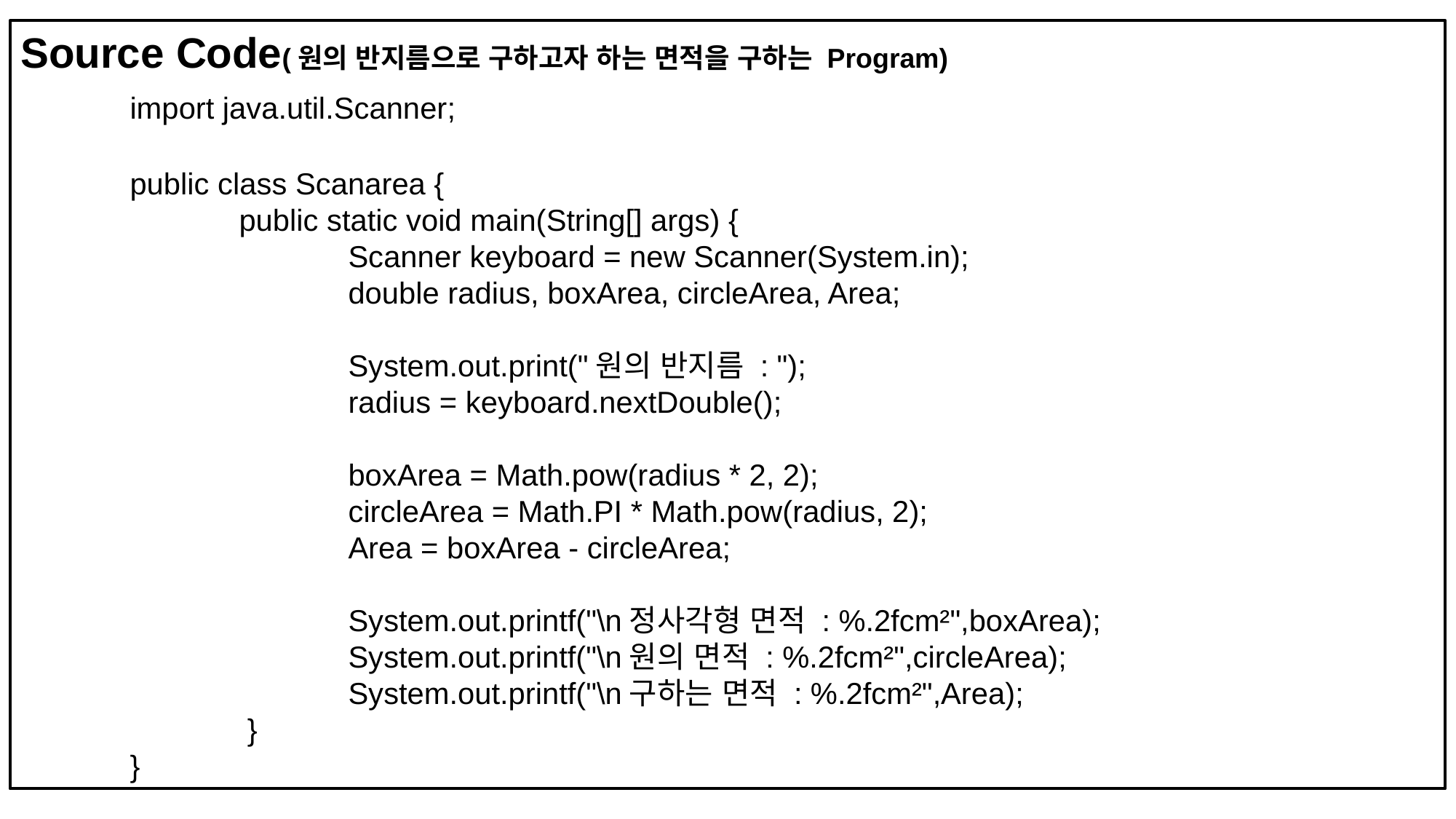

Source Code(원의 반지름으로 구하고자 하는 면적을 구하는 Program)
	import java.util.Scanner;

	public class Scanarea {
    		public static void main(String[] args) {
       			Scanner keyboard = new Scanner(System.in);
       			double radius, boxArea, circleArea, Area;

       			System.out.print("원의 반지름 : ");
        			radius = keyboard.nextDouble();

        			boxArea = Math.pow(radius * 2, 2);
			circleArea = Math.PI * Math.pow(radius, 2);
        			Area = boxArea - circleArea;

        			System.out.printf("\n정사각형 면적 : %.2fcm²",boxArea);
        			System.out.printf("\n원의 면적 : %.2fcm²",circleArea);
        			System.out.printf("\n구하는 면적 : %.2fcm²",Area);
   		 }
	}